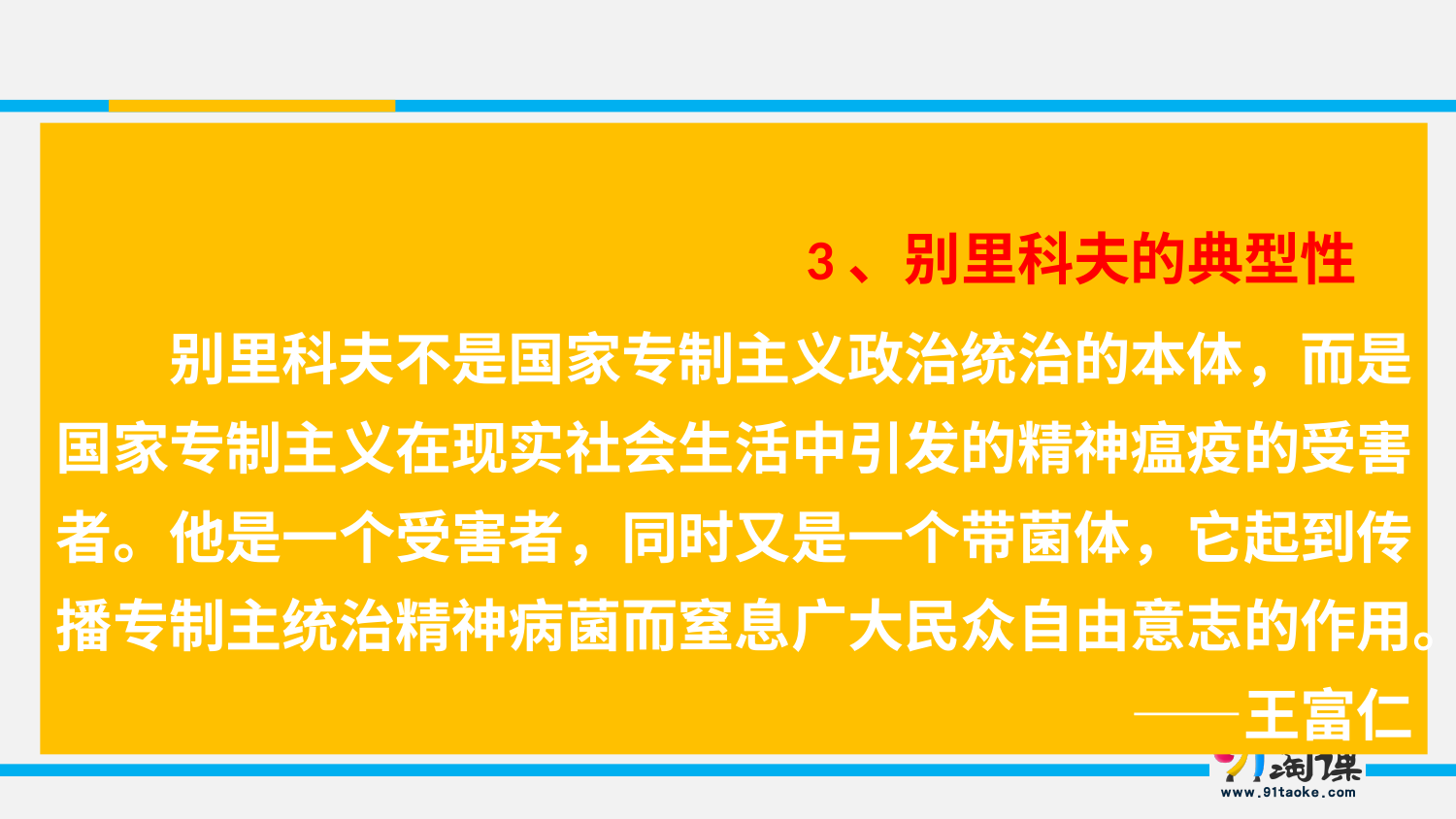

3、别里科夫的典型性
      别里科夫不是国家专制主义政治统治的本体，而是国家专制主义在现实社会生活中引发的精神瘟疫的受害者。他是一个受害者，同时又是一个带菌体，它起到传播专制主统治精神病菌而窒息广大民众自由意志的作用。                ——王富仁